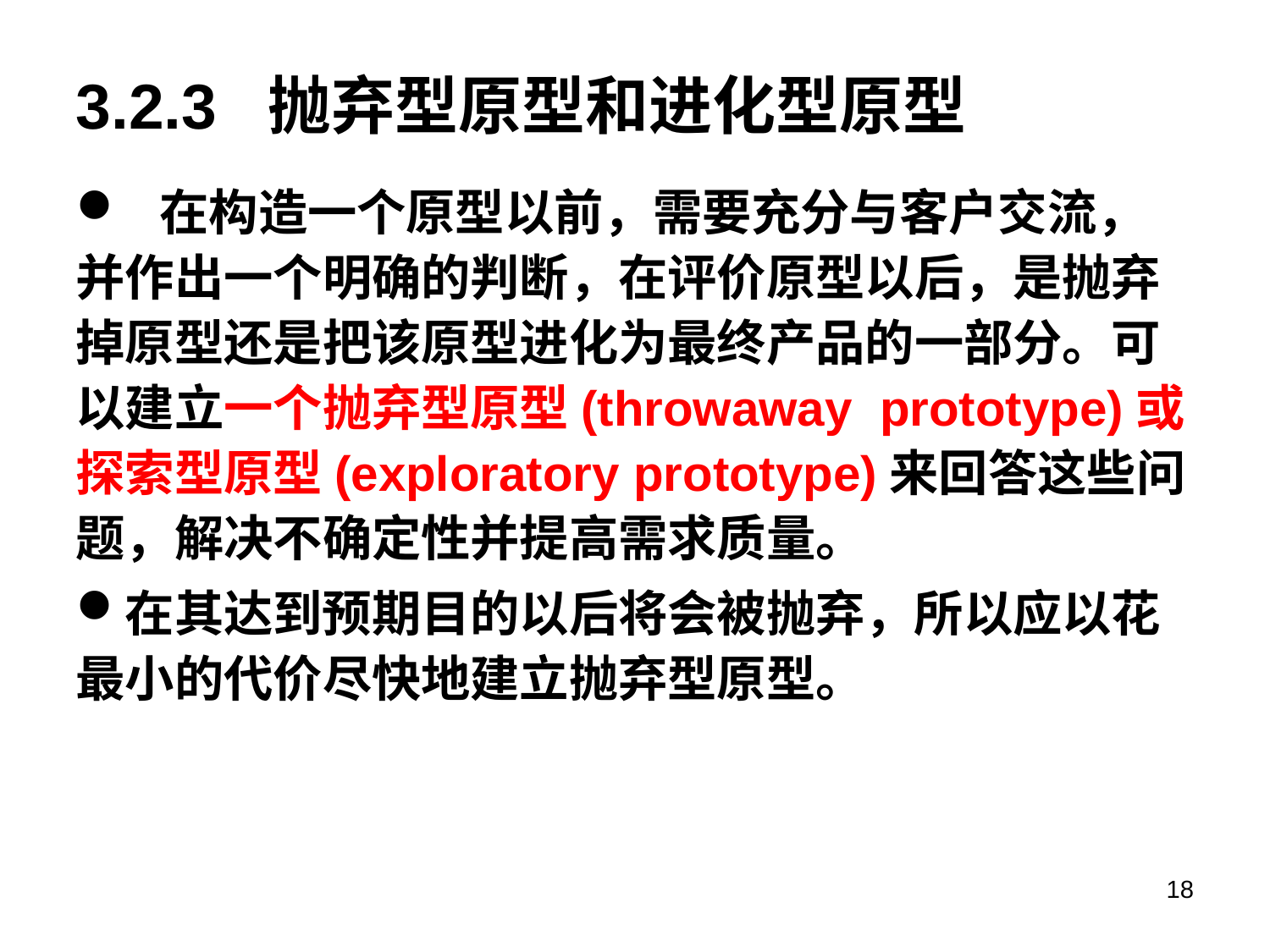

# 3.2.3  抛弃型原型和进化型原型
  在构造一个原型以前，需要充分与客户交流，并作出一个明确的判断，在评价原型以后，是抛弃掉原型还是把该原型进化为最终产品的一部分。可以建立一个抛弃型原型(throwaway  prototype)或探索型原型(exploratory prototype)来回答这些问题，解决不确定性并提高需求质量。
在其达到预期目的以后将会被抛弃，所以应以花最小的代价尽快地建立抛弃型原型。
18